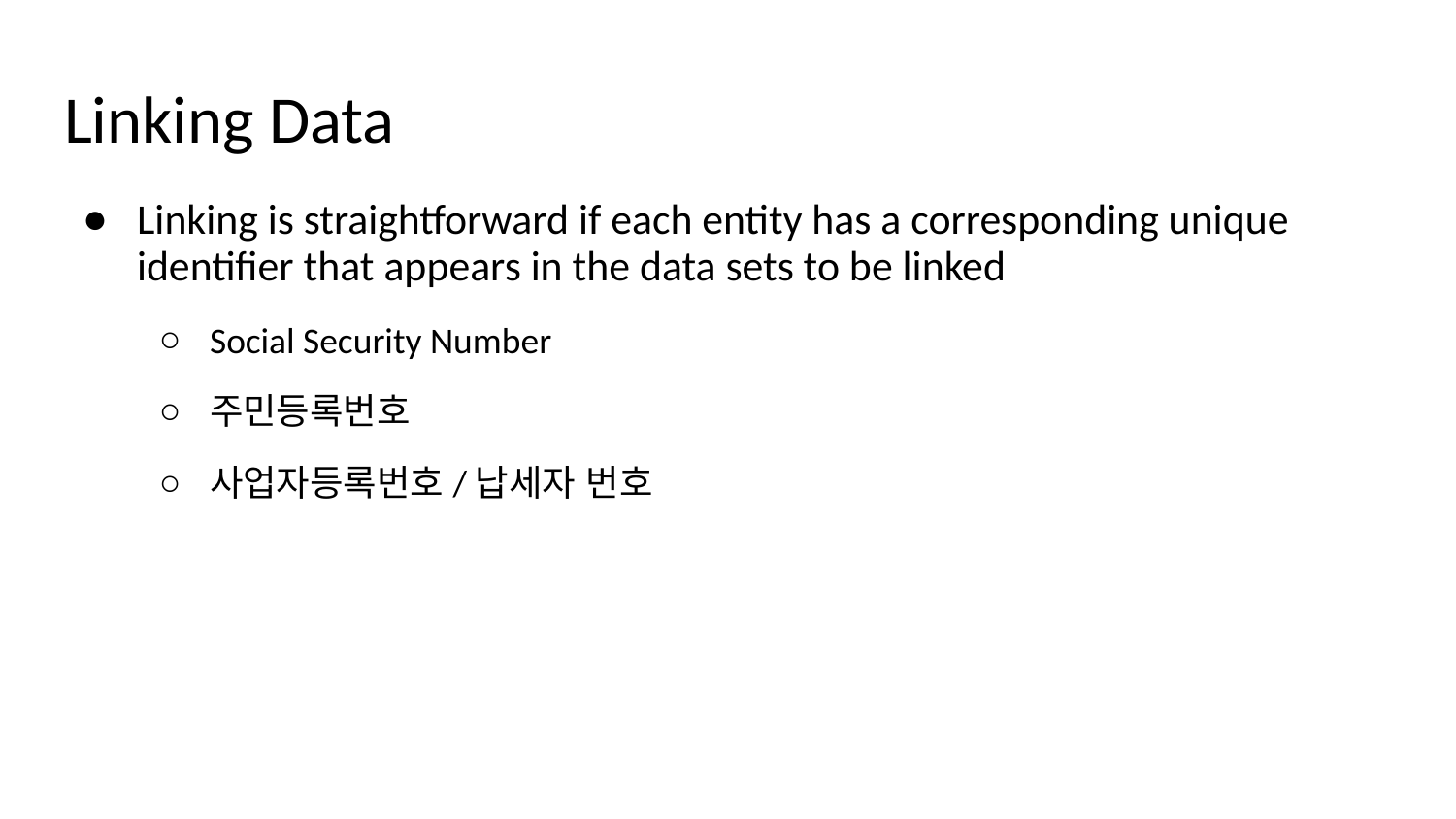

# Linking Data
Linking is straightforward if each entity has a corresponding unique identiﬁer that appears in the data sets to be linked
Social Security Number
주민등록번호
사업자등록번호/납세자 번호